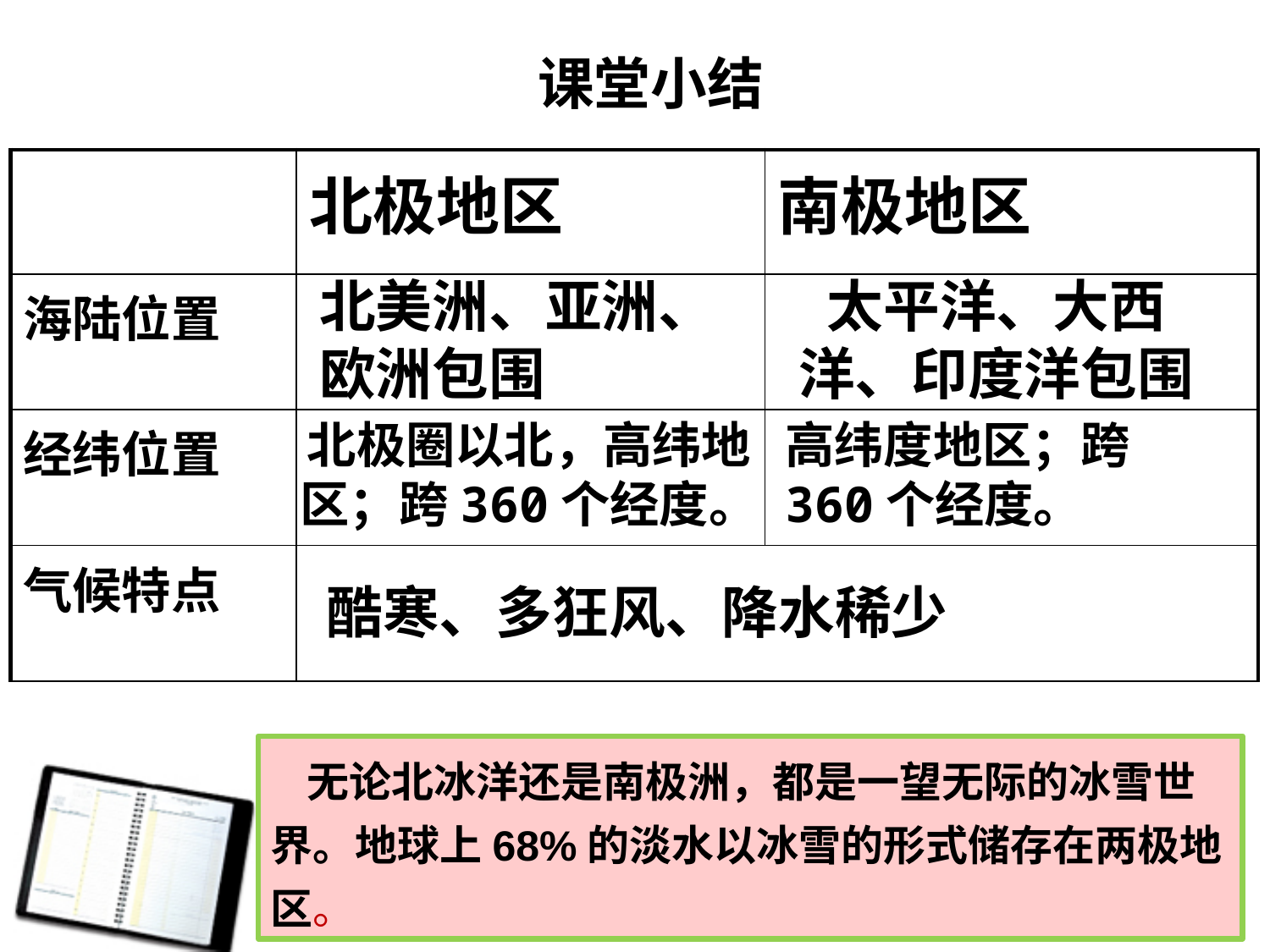

课堂小结
|  | 北极地区 | 南极地区 |
| --- | --- | --- |
| 海陆位置 |  |  |
| 经纬位置 |  |  |
| 气候特点 |  |  |
北美洲、亚洲、欧洲包围
太平洋、大西洋、印度洋包围
北极圈以北，高纬地区；跨360个经度。
高纬度地区；跨360个经度。
酷寒、多狂风、降水稀少
    无论北冰洋还是南极洲，都是一望无际的冰雪世界。地球上68%的淡水以冰雪的形式储存在两极地区。